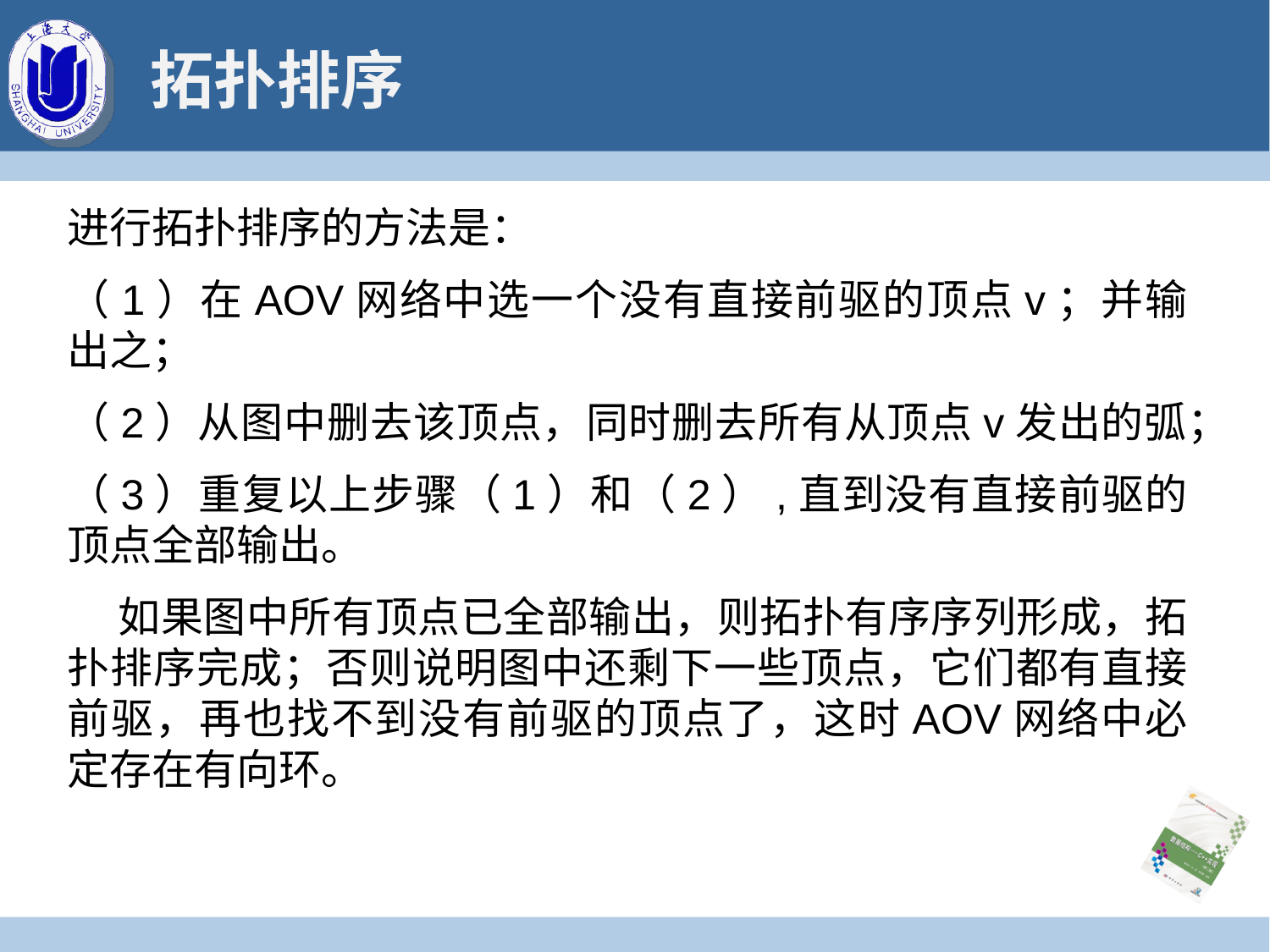

# 拓扑排序
进行拓扑排序的方法是：
（1）在AOV网络中选一个没有直接前驱的顶点v；并输出之；
（2）从图中删去该顶点，同时删去所有从顶点v发出的弧；
（3）重复以上步骤（1）和（2）,直到没有直接前驱的顶点全部输出。
    如果图中所有顶点已全部输出，则拓扑有序序列形成，拓扑排序完成；否则说明图中还剩下一些顶点，它们都有直接前驱，再也找不到没有前驱的顶点了，这时AOV网络中必定存在有向环。